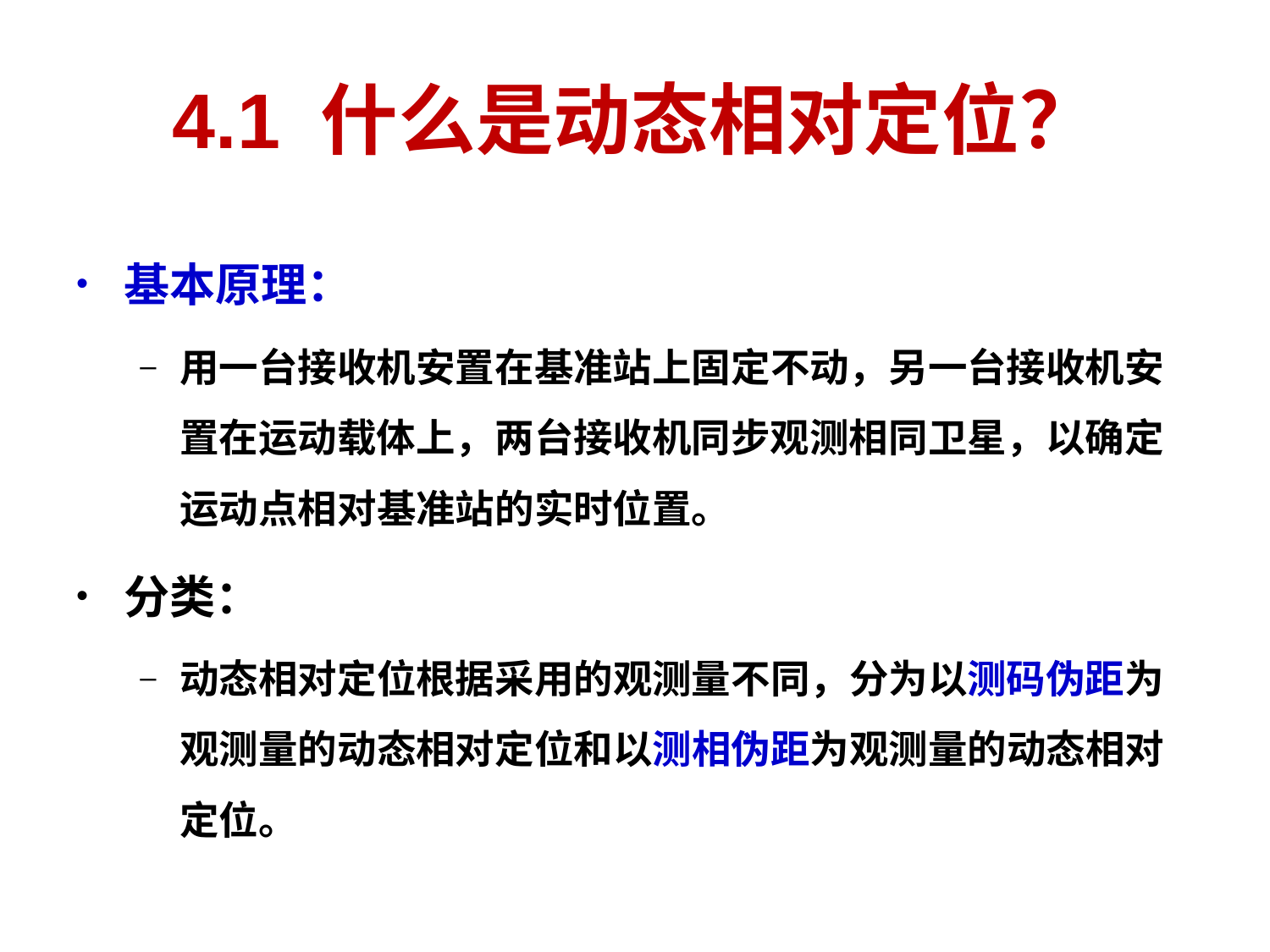

# 4.1 什么是动态相对定位？
基本原理：
用一台接收机安置在基准站上固定不动，另一台接收机安置在运动载体上，两台接收机同步观测相同卫星，以确定运动点相对基准站的实时位置。
分类：
动态相对定位根据采用的观测量不同，分为以测码伪距为观测量的动态相对定位和以测相伪距为观测量的动态相对定位。